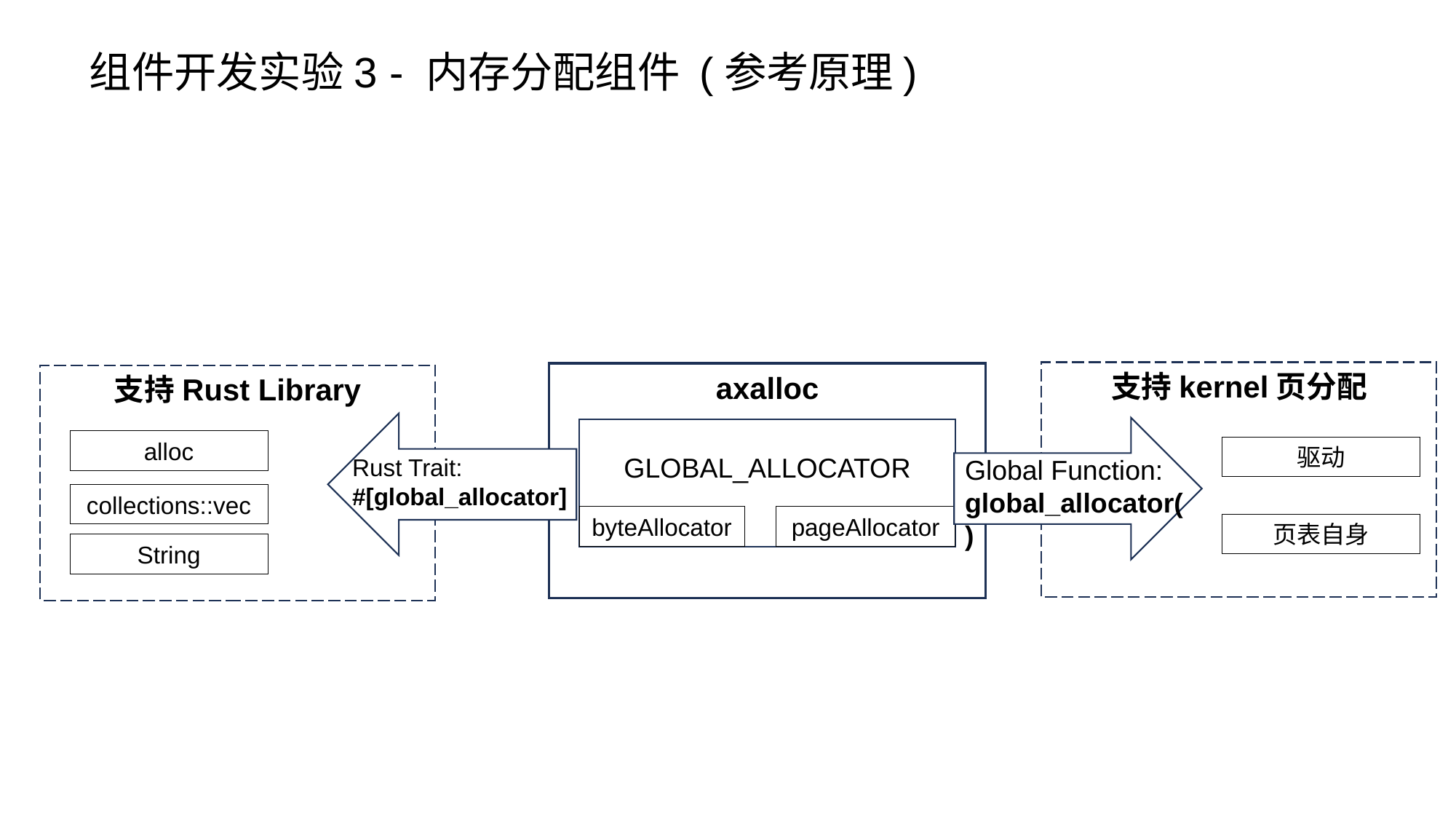

组件开发实验3 - 内存分配组件 (参考原理)
支持kernel页分配
axalloc
支持Rust Library

Rust Trait:
#[global_allocator]

GLOBAL_ALLOCATOR

alloc
驱动
Global Function:
global_allocator()
collections::vec
byteAllocator
pageAllocator
页表自身
String